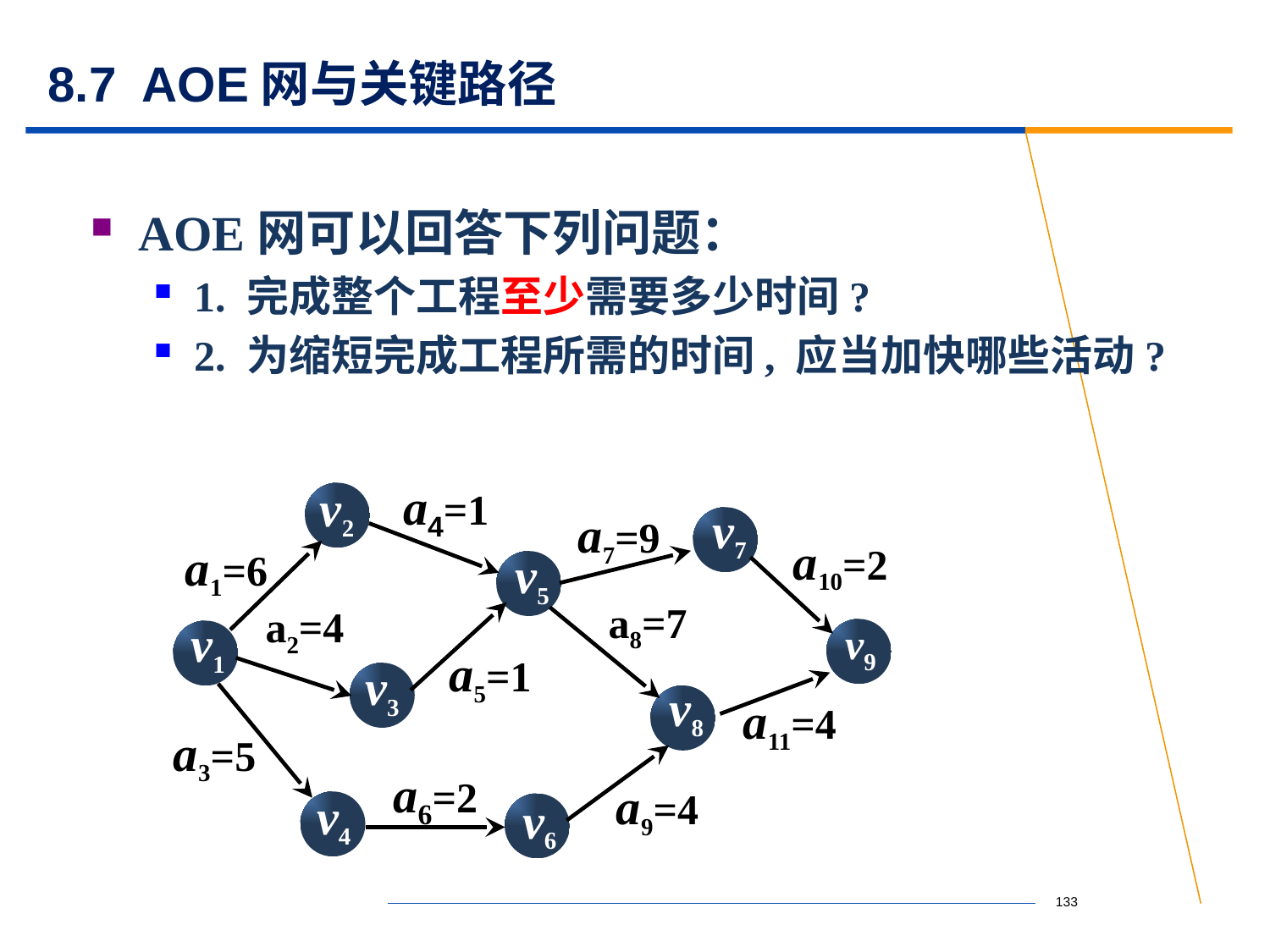

# 8.7  AOE网与关键路径
AOE网可以回答下列问题：
1. 完成整个工程至少需要多少时间?
2. 为缩短完成工程所需的时间, 应当加快哪些活动?
v2
a4=1

v7
a7=9

a10=2
a1=6
v5

a8=7
a2=4

v1
v9

a5=1
v3

v8

a11=4
a3=5

a6=2
a9=4
v4
v6